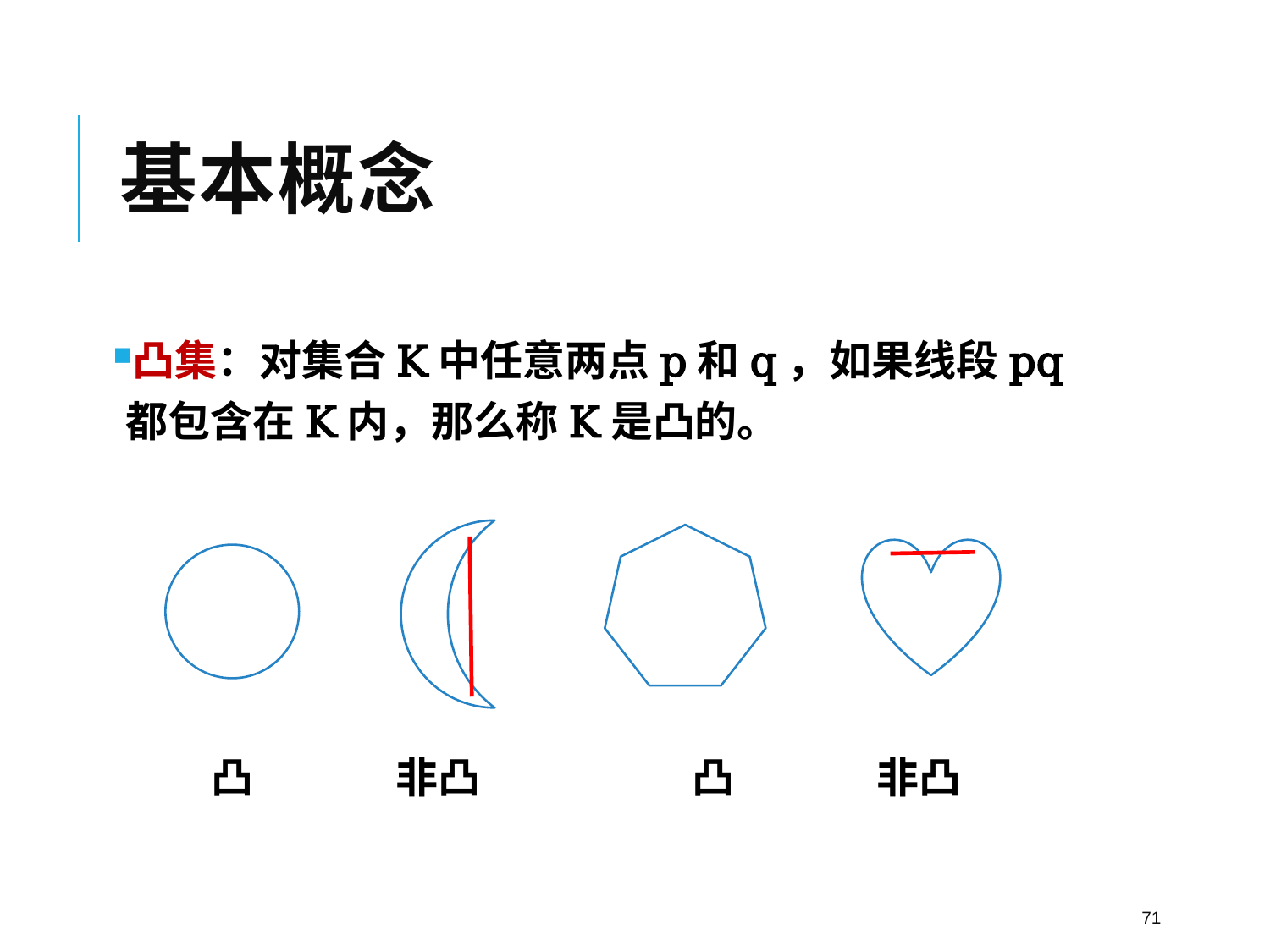

# 基本概念
凸集：对集合K中任意两点p和q，如果线段pq都包含在K内，那么称K是凸的。

凸
非凸
凸
非凸
71